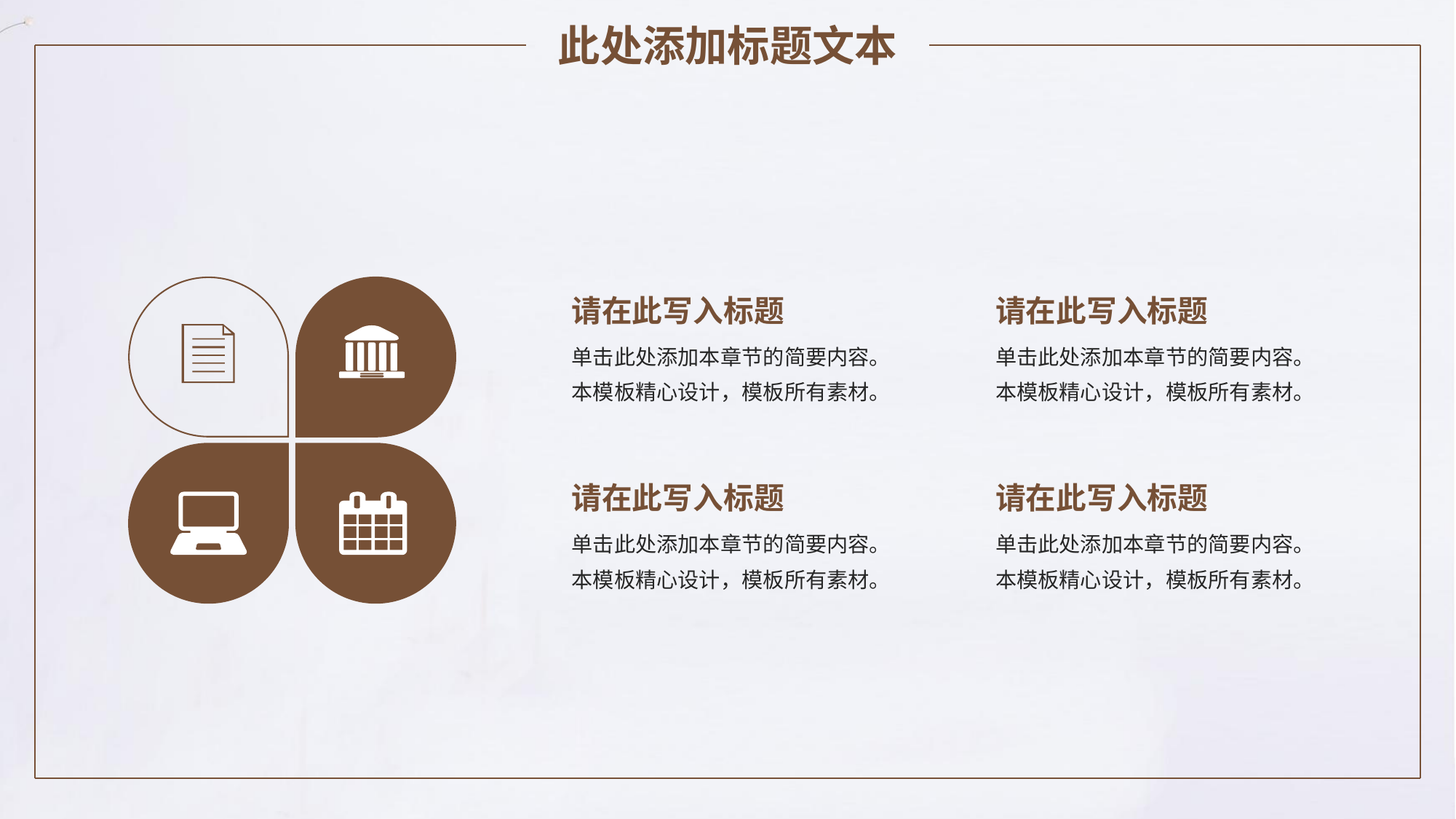

此处添加标题文本

请在此写入标题
单击此处添加本章节的简要内容。本模板精心设计，模板所有素材。
请在此写入标题
单击此处添加本章节的简要内容。本模板精心设计，模板所有素材。

请在此写入标题
单击此处添加本章节的简要内容。本模板精心设计，模板所有素材。
请在此写入标题
单击此处添加本章节的简要内容。本模板精心设计，模板所有素材。